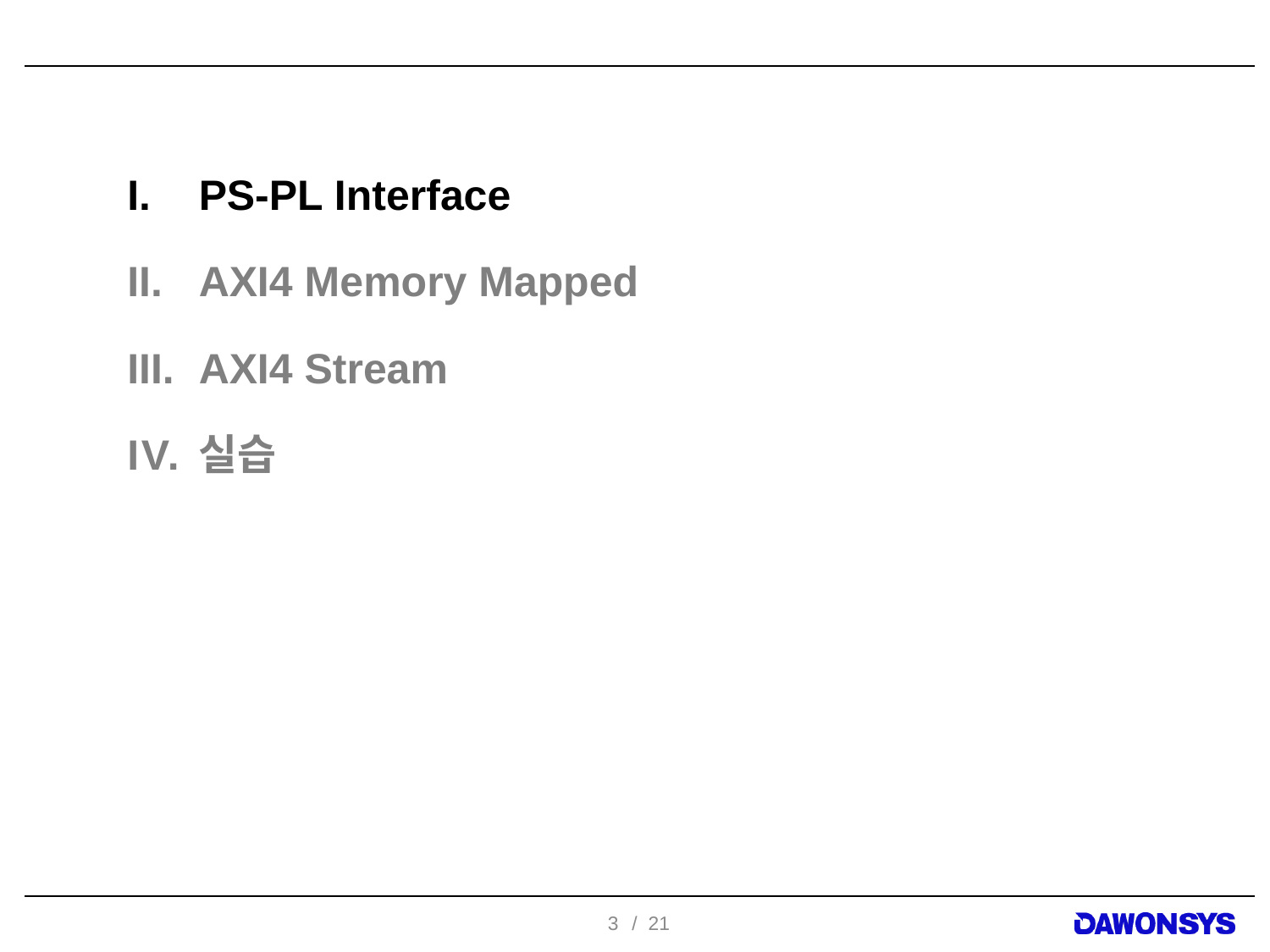

PS-PL Interface
AXI4 Memory Mapped
AXI4 Stream
실습
3
/  21